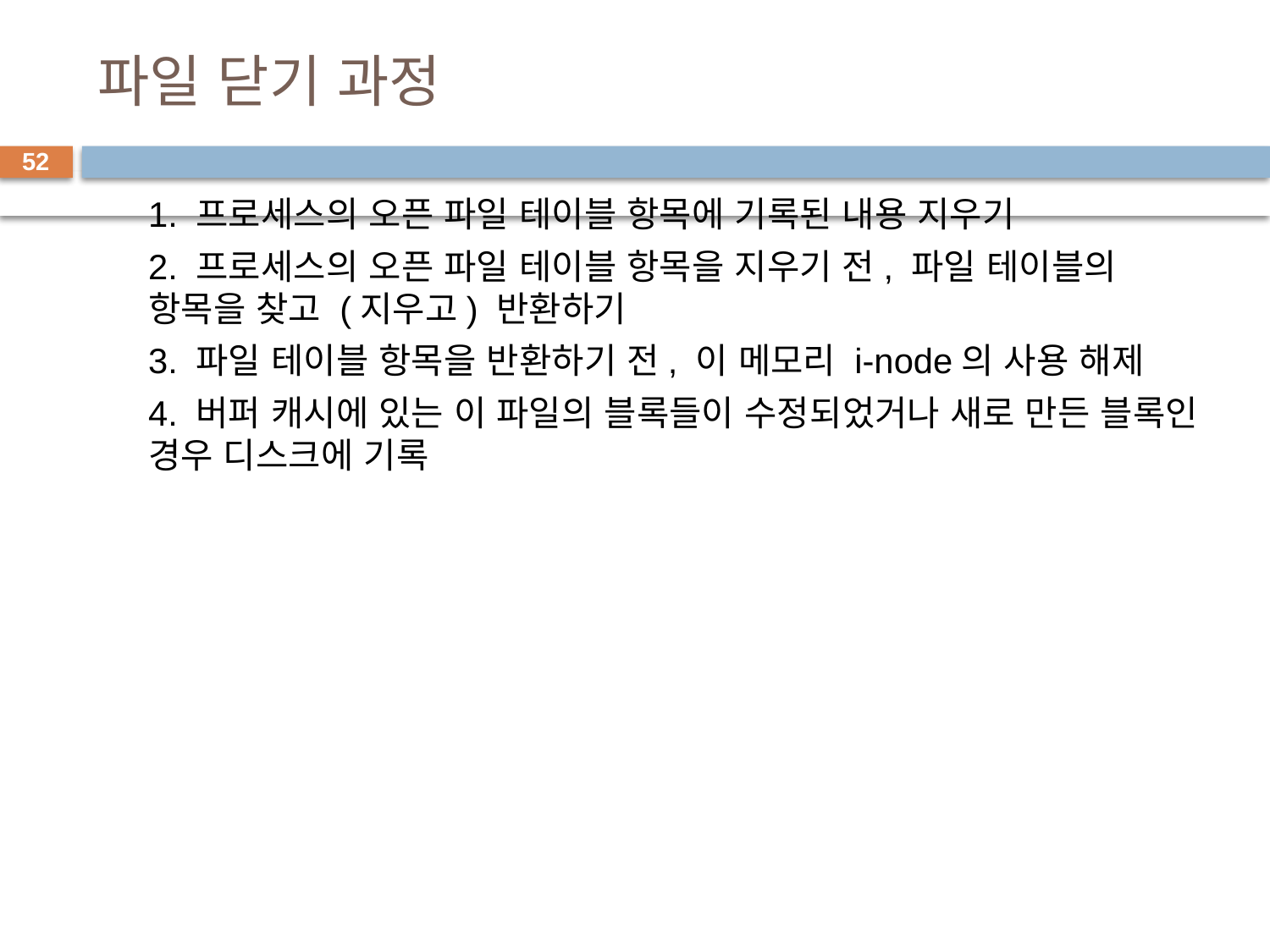

# 파일 닫기 과정
52
1. 프로세스의 오픈 파일 테이블 항목에 기록된 내용 지우기
2. 프로세스의 오픈 파일 테이블 항목을 지우기 전, 파일 테이블의 항목을 찾고 (지우고) 반환하기
3. 파일 테이블 항목을 반환하기 전, 이 메모리 i-node의 사용 해제
4. 버퍼 캐시에 있는 이 파일의 블록들이 수정되었거나 새로 만든 블록인 경우 디스크에 기록